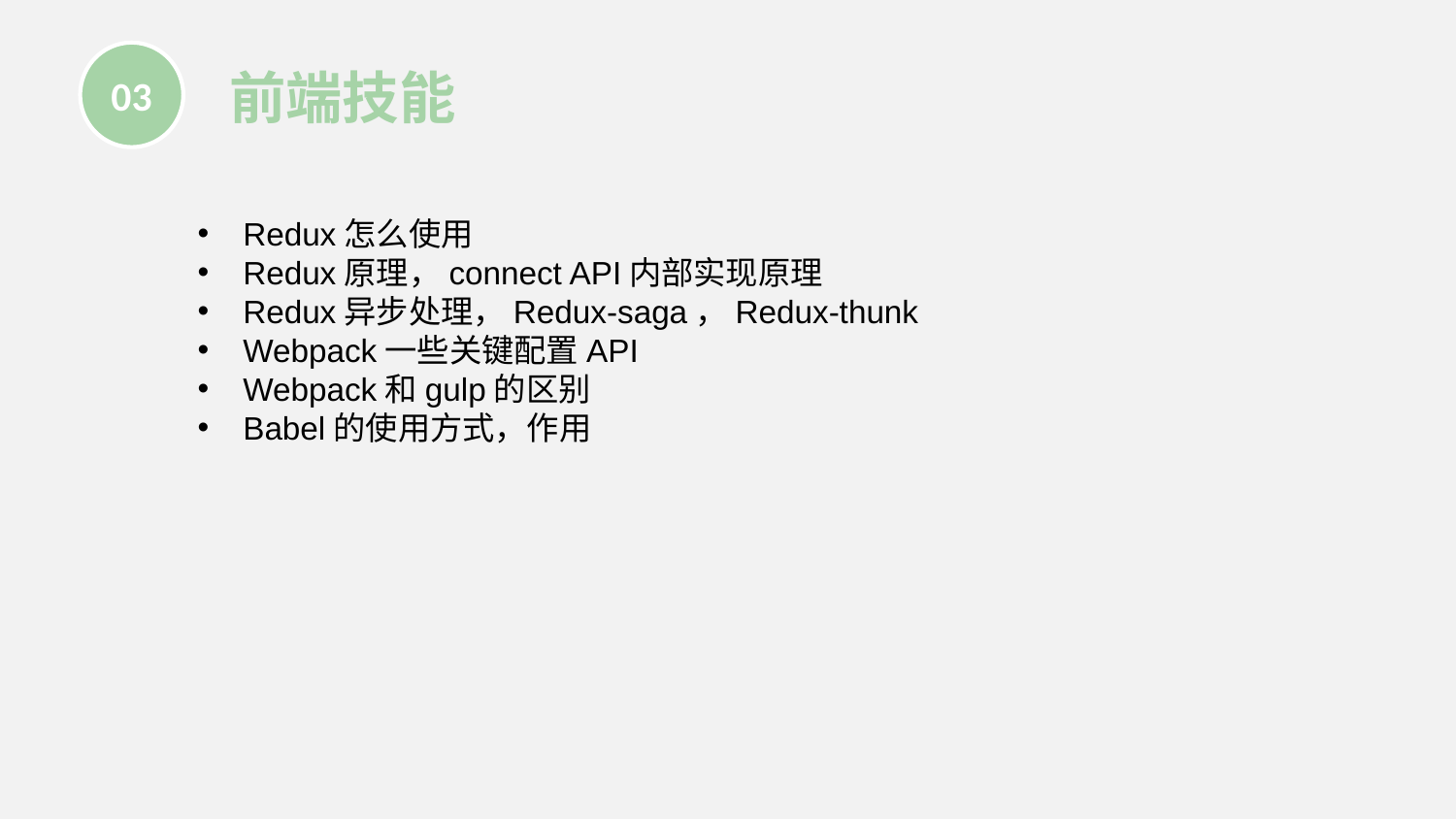

03
前端技能

Redux怎么使用
Redux原理，connect API内部实现原理
Redux异步处理，Redux-saga，Redux-thunk
Webpack一些关键配置API
Webpack和gulp的区别
Babel的使用方式，作用